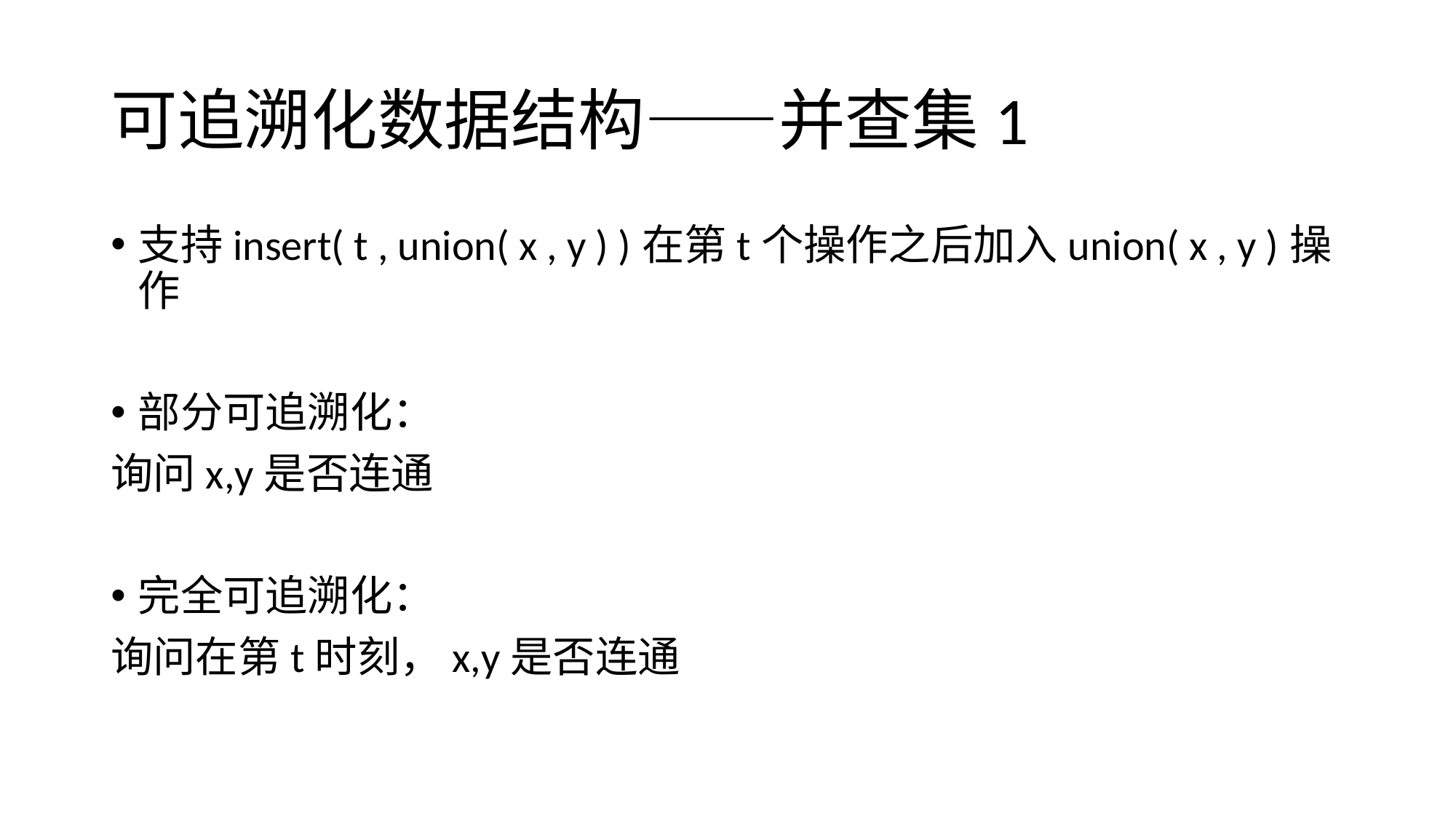

# 可追溯化数据结构——并查集1
支持insert( t , union( x , y ) )在第t个操作之后加入union( x , y )操作

部分可追溯化：
询问x,y是否连通

完全可追溯化：
询问在第t时刻，x,y是否连通